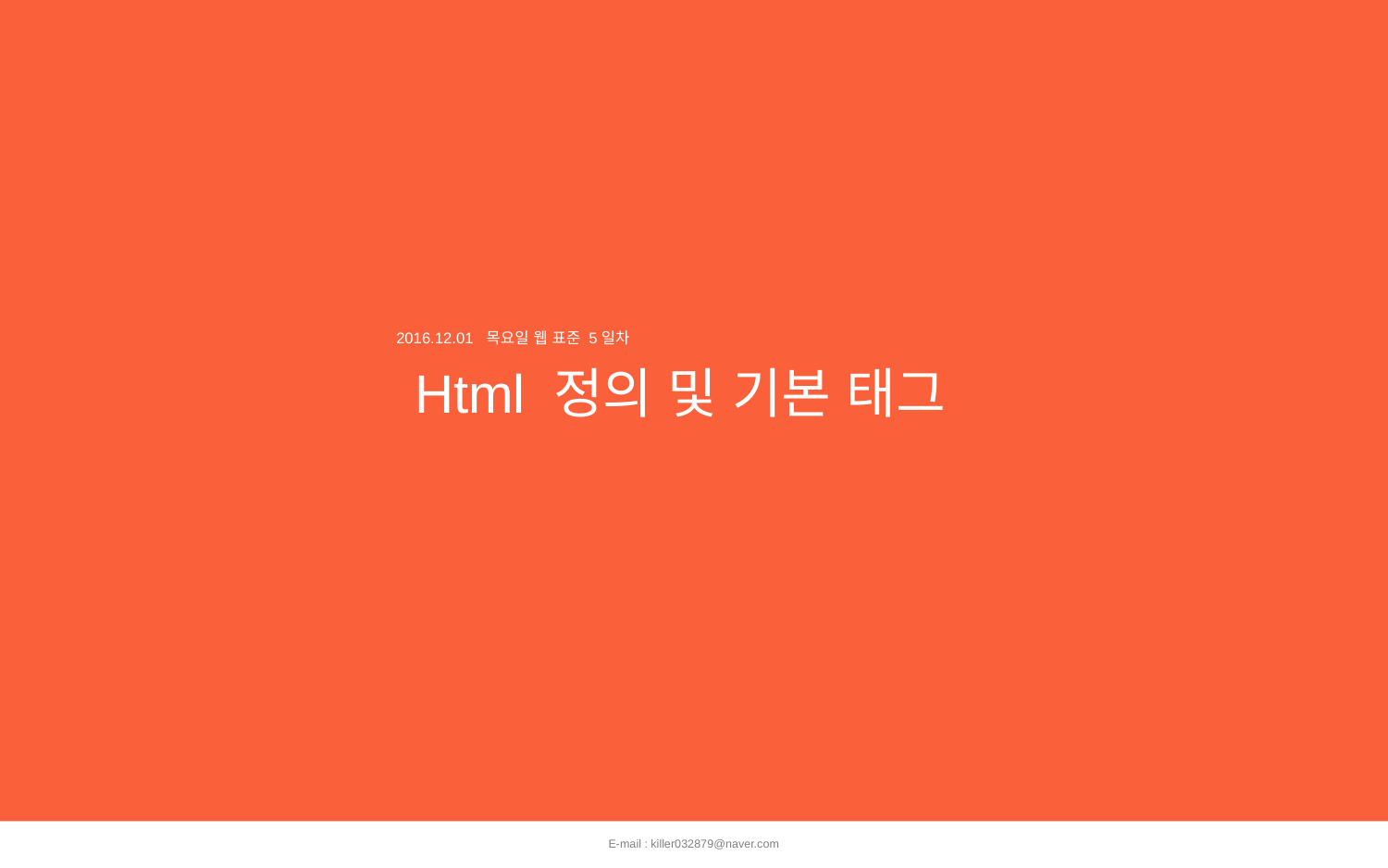

2016.12.01  목요일 웹 표준 5일차
Html 정의 및 기본 태그